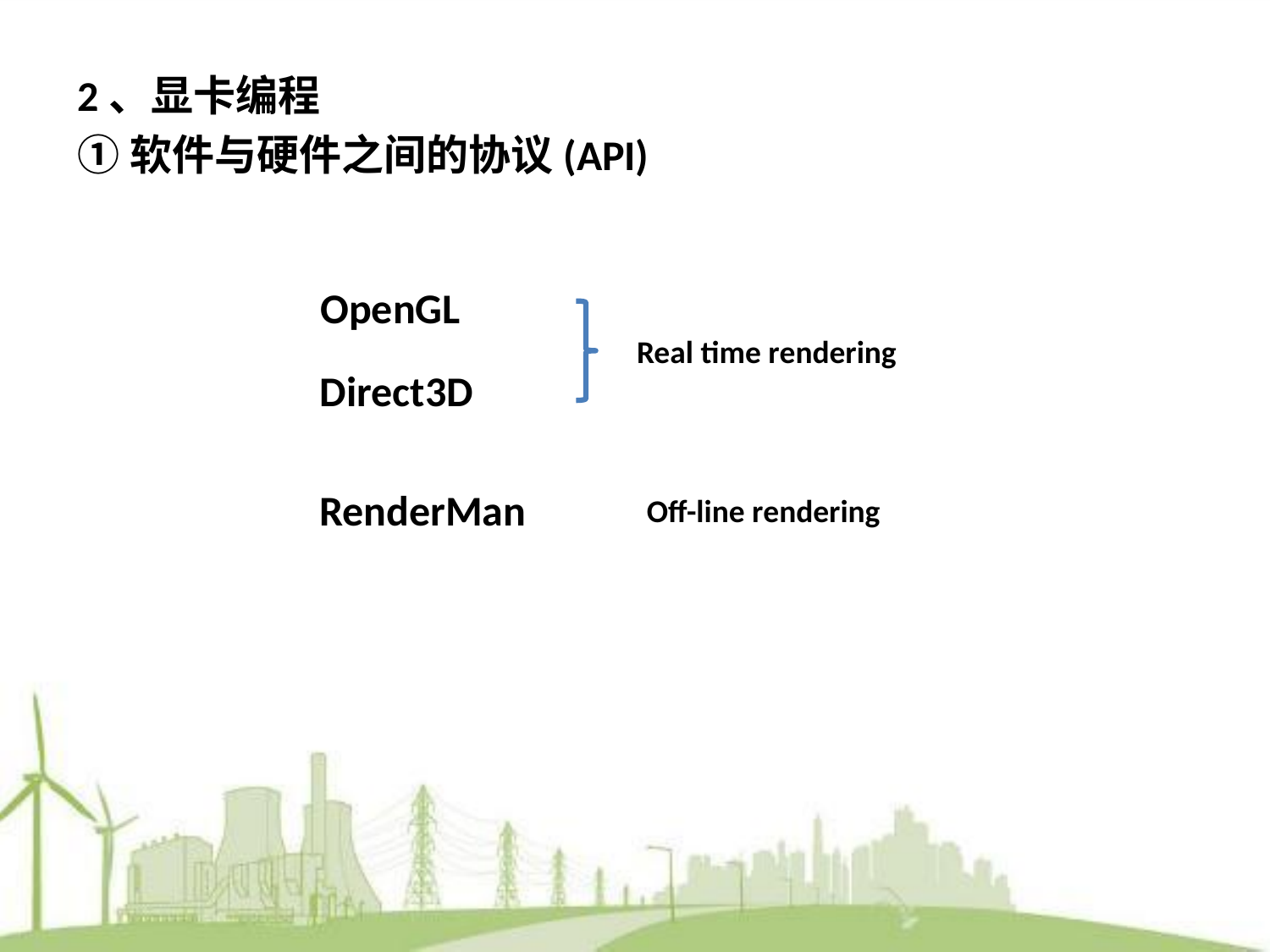

2、显卡编程
①软件与硬件之间的协议(API)
OpenGL

Real time rendering
Direct3D
RenderMan
Off-line rendering